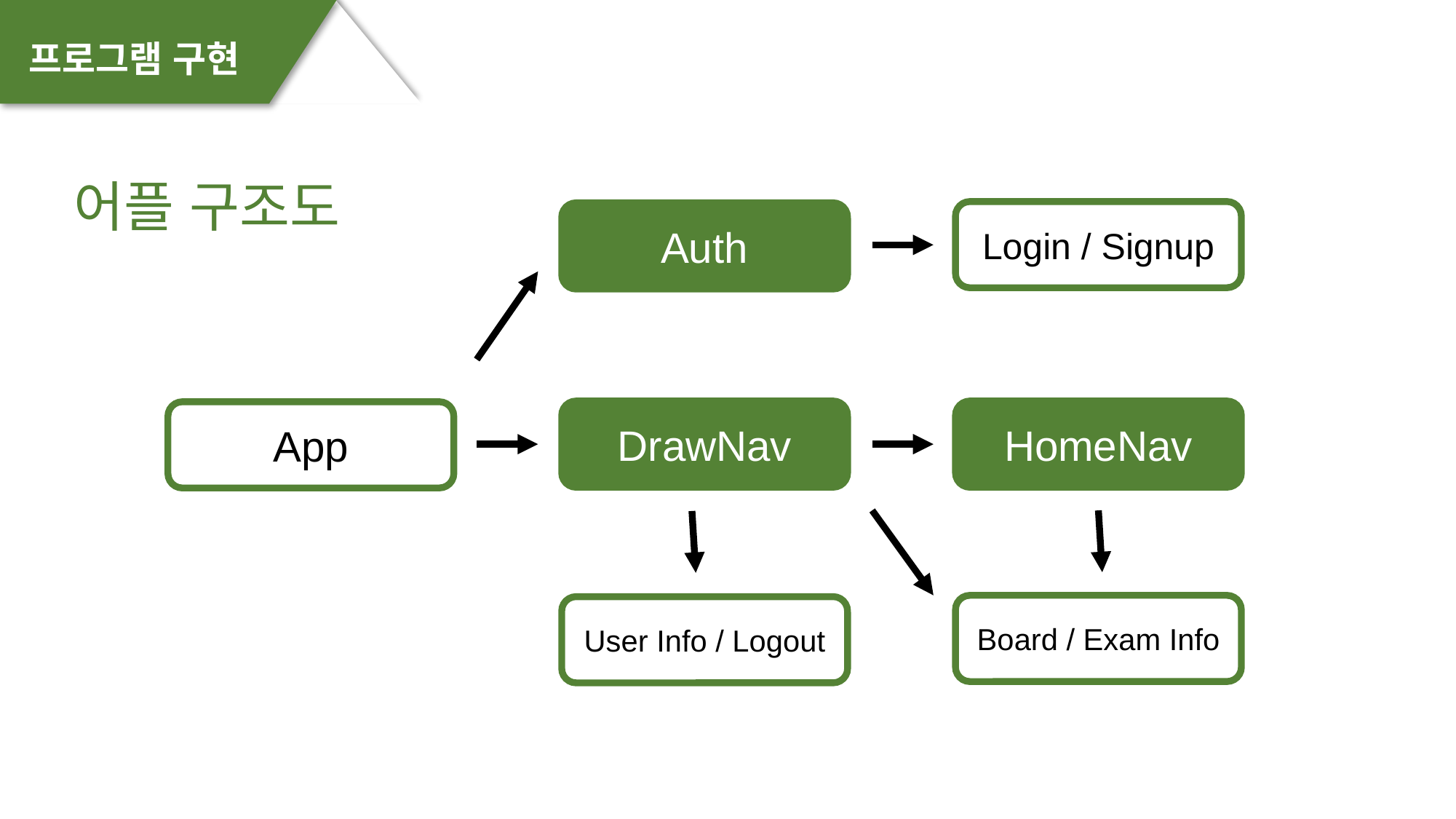

# 프로그램 구현
어플 구조도
Login / Signup
Auth
DrawNav
HomeNav
App
Board / Exam Info
User Info / Logout